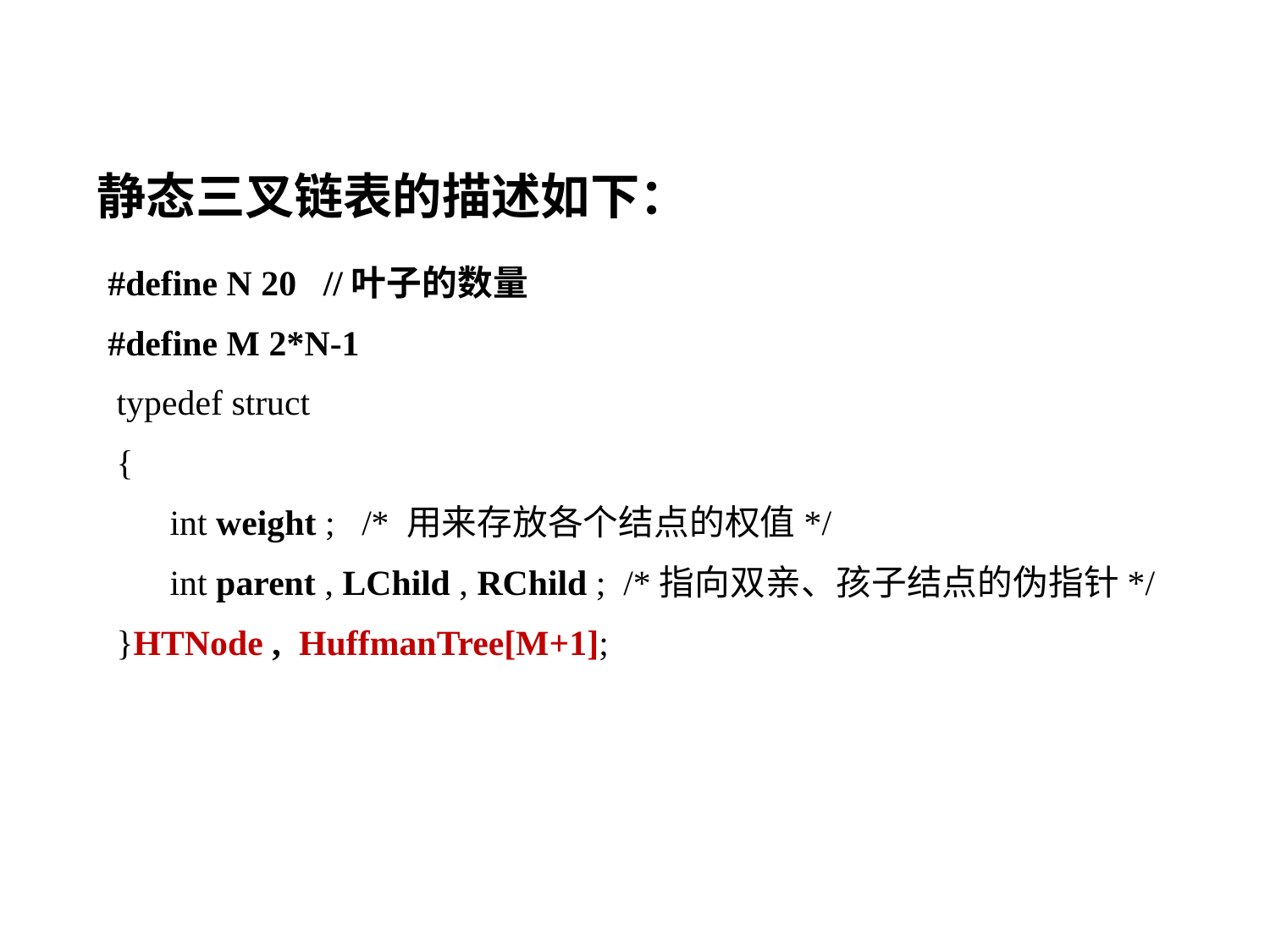

静态三叉链表的描述如下：
#define N 20   //叶子的数量
#define M 2*N-1
 typedef struct
 {
       int weight ;   /* 用来存放各个结点的权值*/
       int parent , LChild , RChild ;  /*指向双亲、孩子结点的伪指针*/
 }HTNode ,  HuffmanTree[M+1];